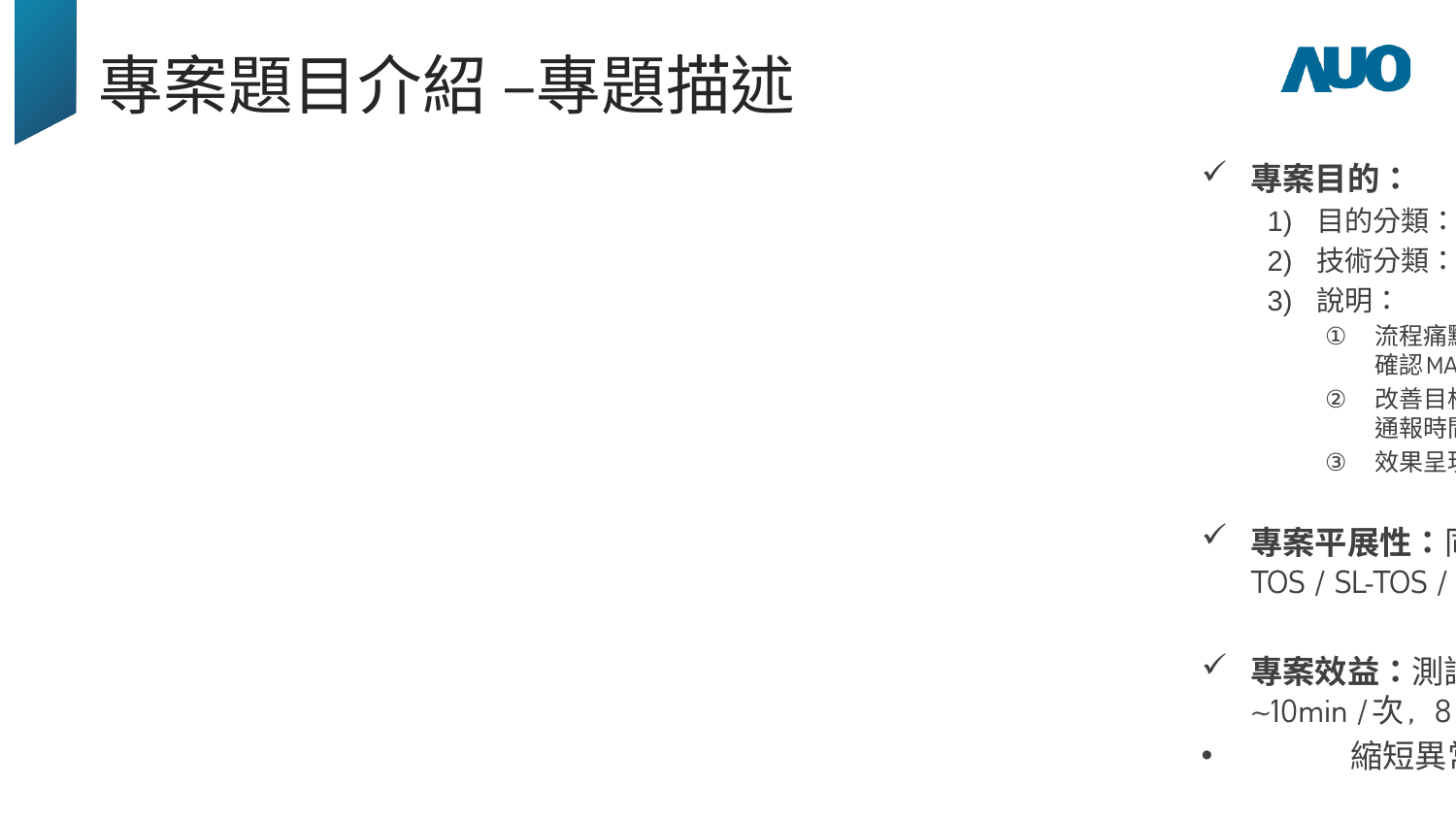

# 專案題目介紹 –專題描述
專案目的：
目的分類：效率提升
技術分類：Image
說明：
流程痛點： TAR 檢測出現異常，人員需要確認MAP狀況再發信給相關單位。
改善目標：結合影像辨識與異常發報縮短通報時間 。
效果呈現：自動發報To Do List。

專案平展性：同方法可以擴展到GL-TOS / SL-TOS / 各站點ORBO。

專案效益：測試人員不需發信通知~10min /次,  8 次/天；
	          縮短異常釐清時間~0.5 hr / 次。